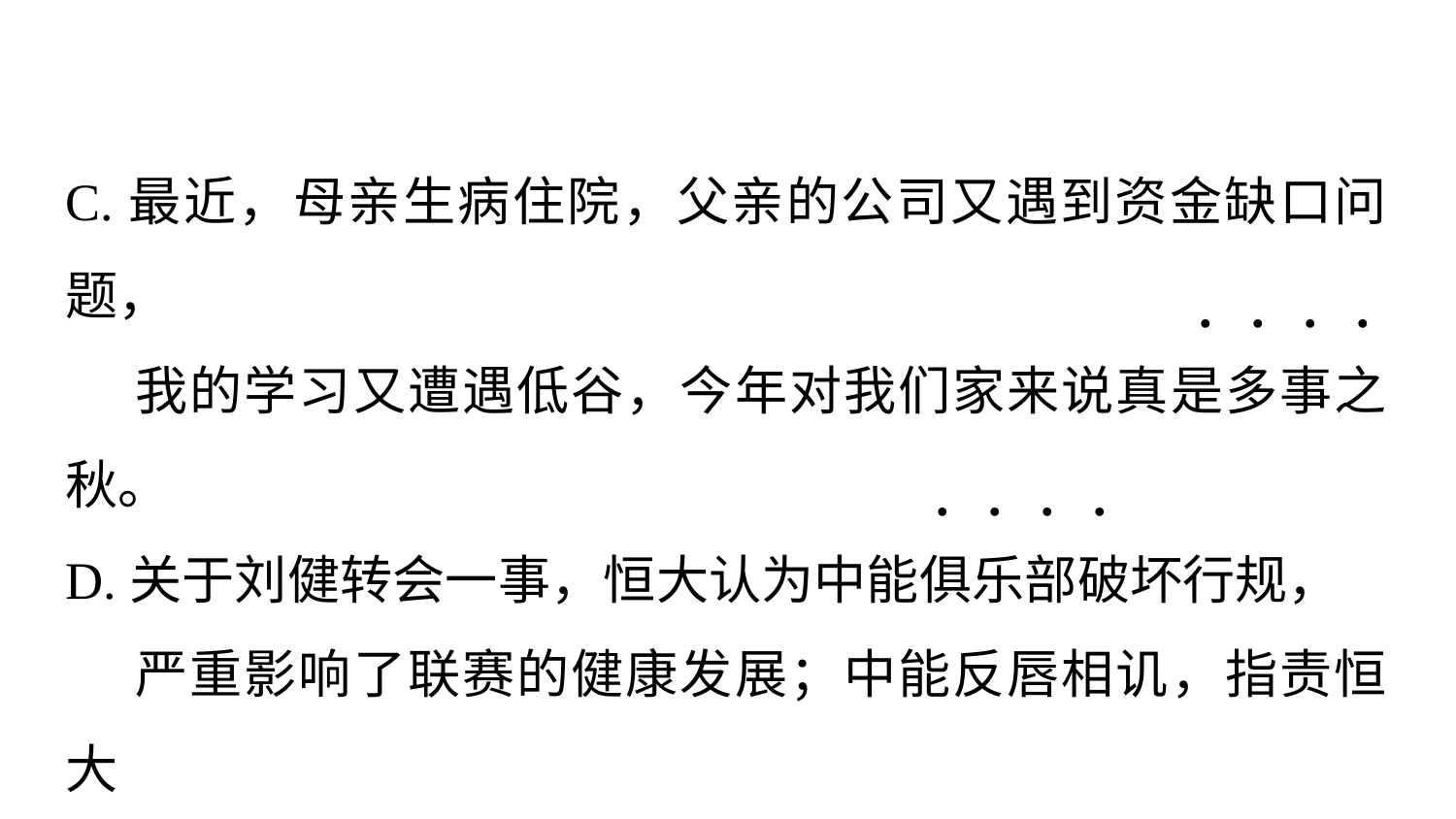

C.最近，母亲生病住院，父亲的公司又遇到资金缺口问题，
    我的学习又遭遇低谷，今年对我们家来说真是多事之秋。
D.关于刘健转会一事，恒大认为中能俱乐部破坏行规，
    严重影响了联赛的健康发展；中能反唇相讥，指责恒大
    依仗强势，乱挖墙脚。
.   .   .   .
.   .   .   .